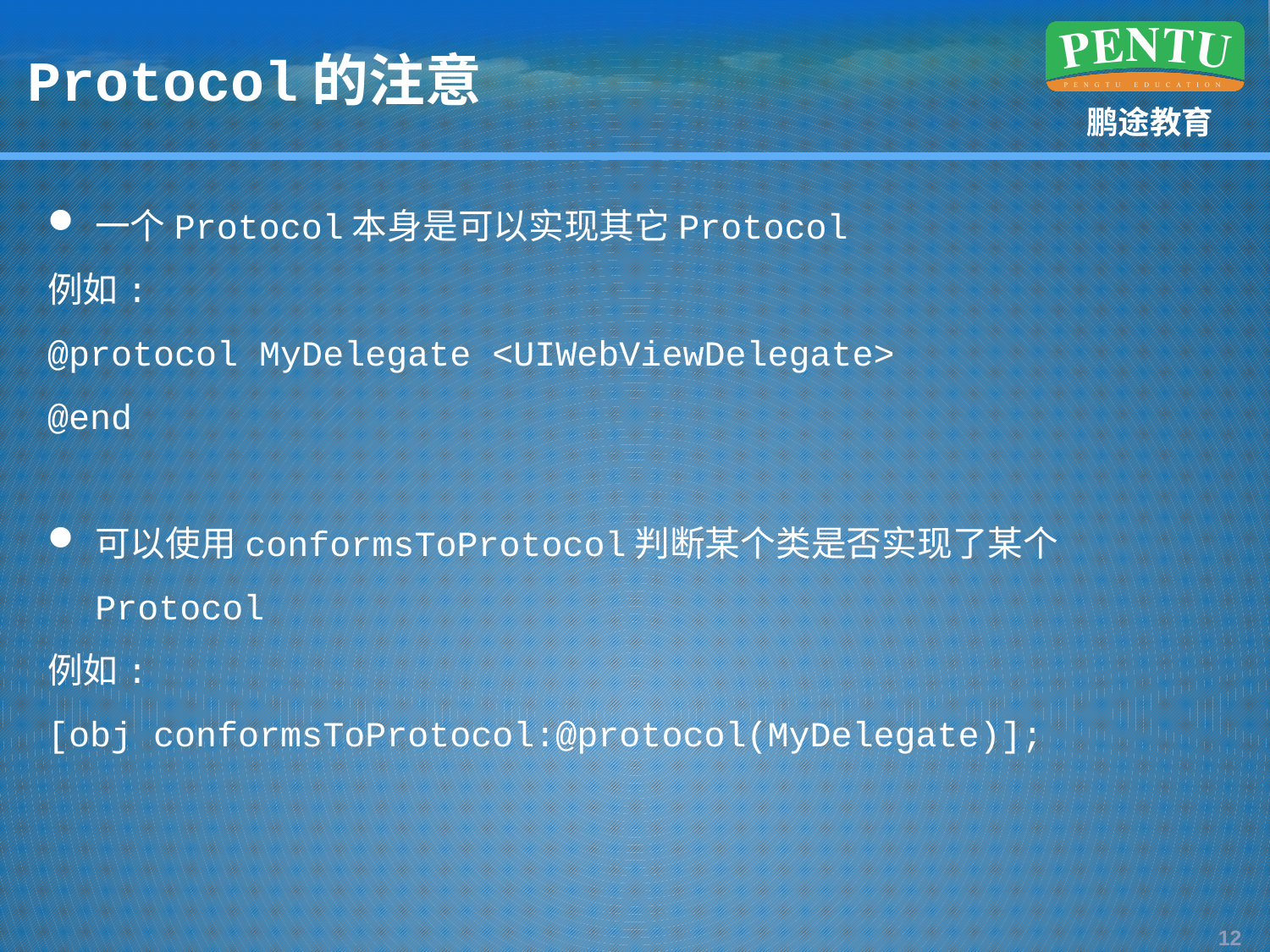

# Protocol的注意
一个Protocol本身是可以实现其它Protocol
例如:
@protocol MyDelegate <UIWebViewDelegate>
@end

可以使用conformsToProtocol判断某个类是否实现了某个Protocol
例如:
[obj conformsToProtocol:@protocol(MyDelegate)];

12